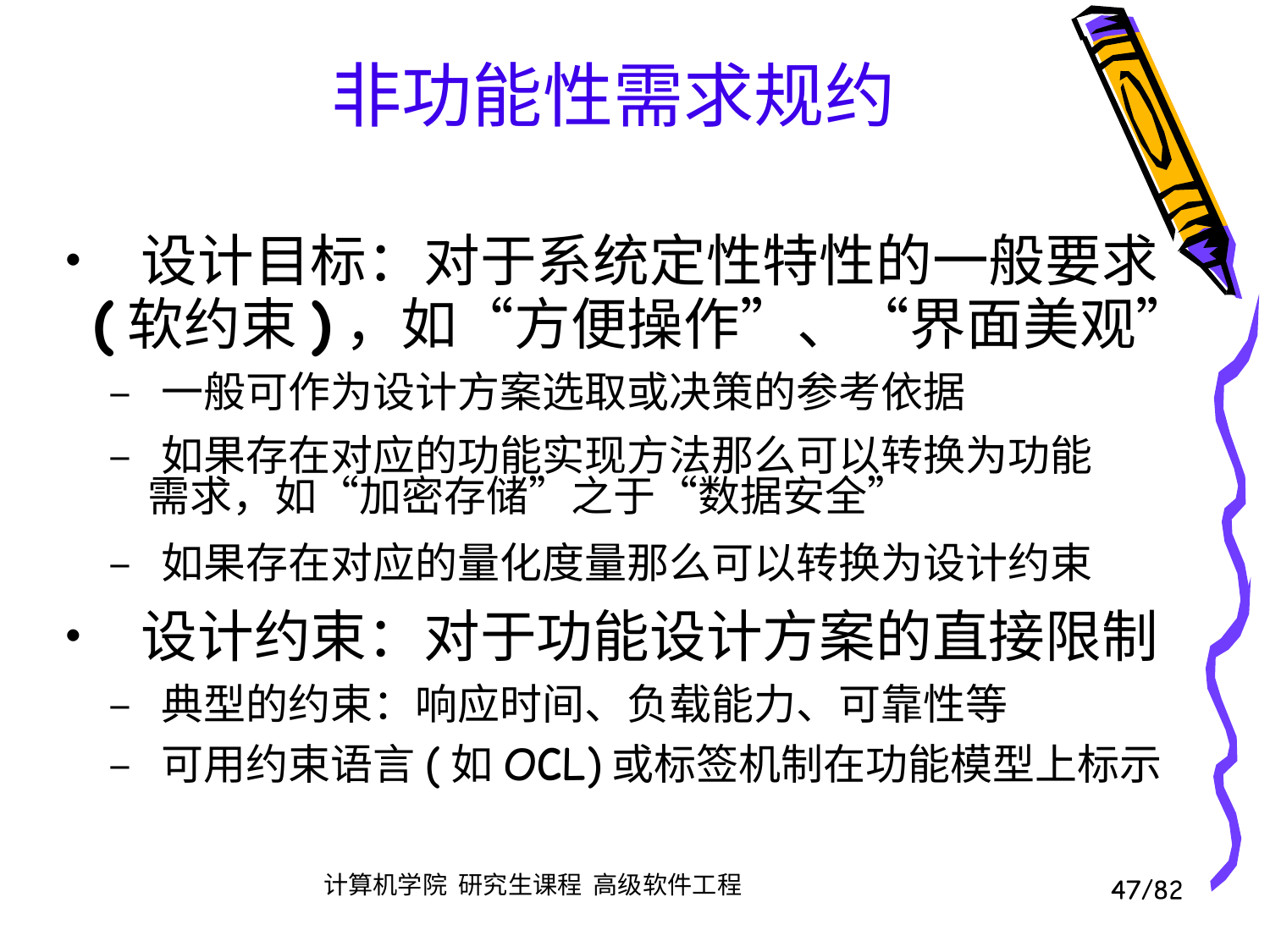

非功能性需求规约

•  设计目标：对于系统定性特性的一般要求
	(软约束)，如“方便操作”、“界面美观”
		–  一般可作为设计方案选取或决策的参考依据
		–  如果存在对应的功能实现方法那么可以转换为功能
			需求，如“加密存储”之于“数据安全”
		–  如果存在对应的量化度量那么可以转换为设计约束
•  设计约束：对于功能设计方案的直接限制
		–  典型的约束：响应时间、负载能力、可靠性等
		–  可用约束语言(如OCL)或标签机制在功能模型上标示

47/82
计算机学院  研究生课程  高级软件工程